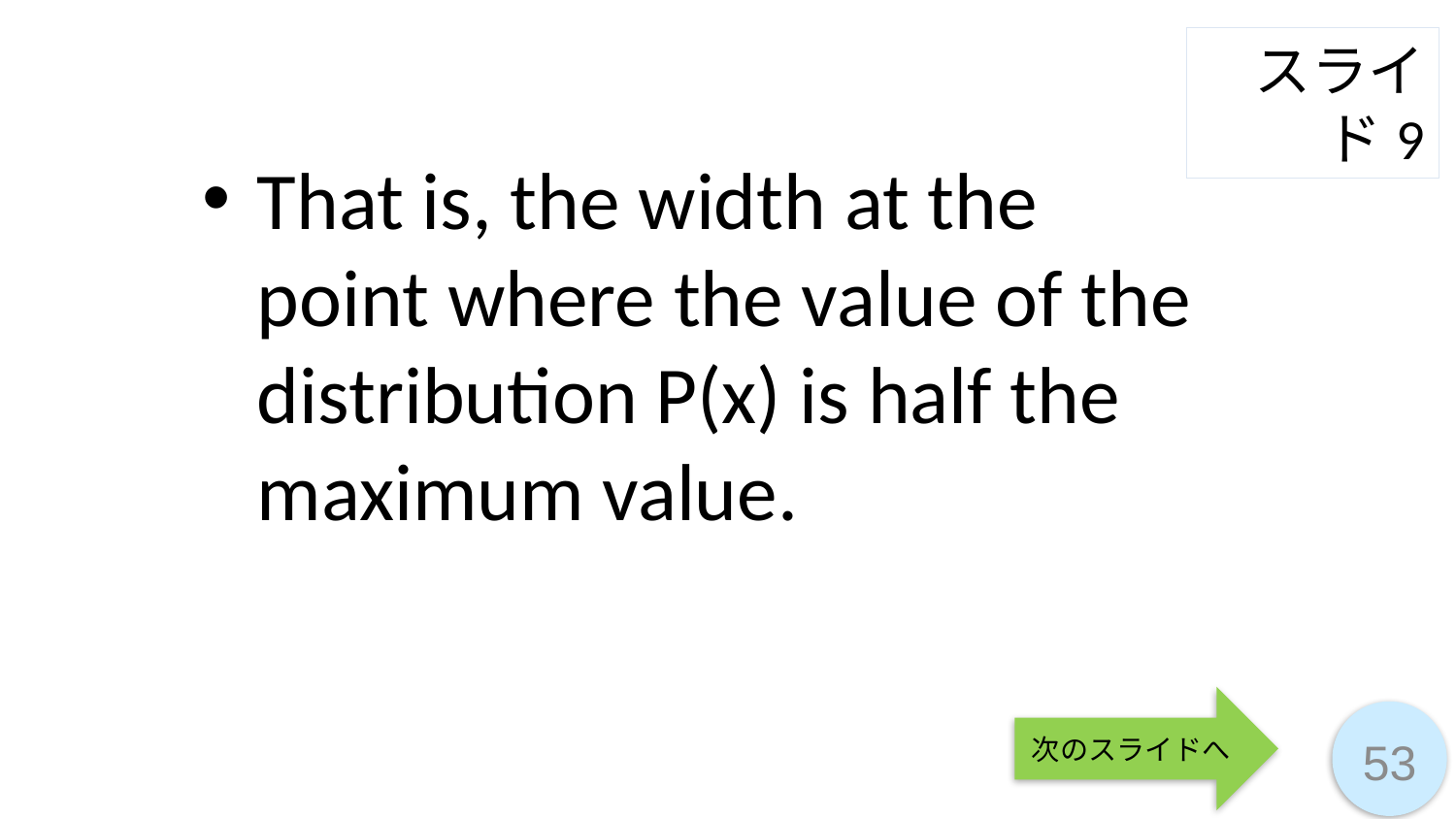

スライド9
That is, the width at the point where the value of the distribution P(x) is half the maximum value.
次のスライドへ
53